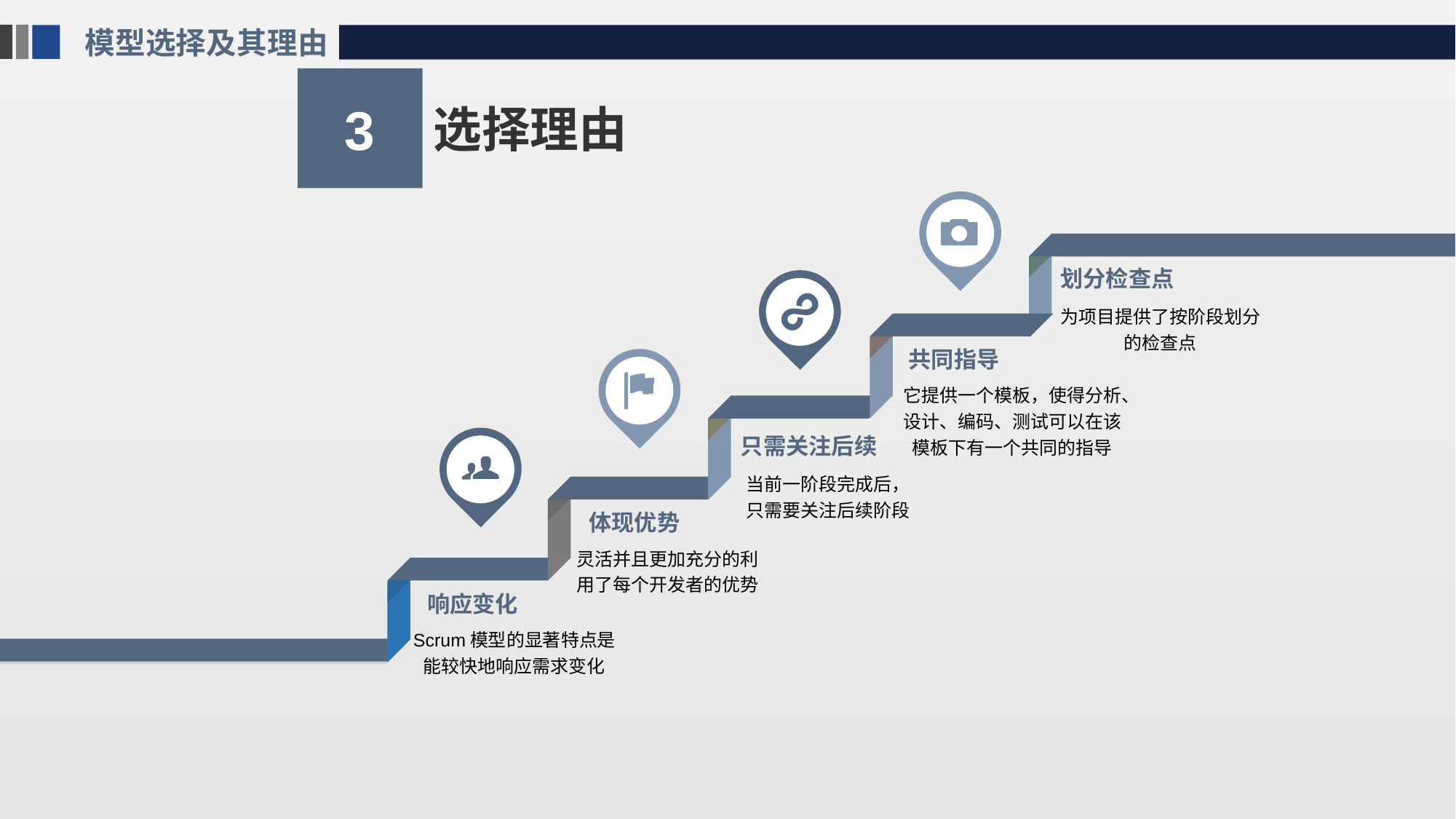

模型选择及其理由

3
选择理由

划分检查点
为项目提供了按阶段划分的检查点

共同指导
它提供一个模板，使得分析、设计、编码、测试可以在该模板下有一个共同的指导

只需关注后续
当前一阶段完成后，只需要关注后续阶段

体现优势
灵活并且更加充分的利用了每个开发者的优势

响应变化
Scrum模型的显著特点是能较快地响应需求变化